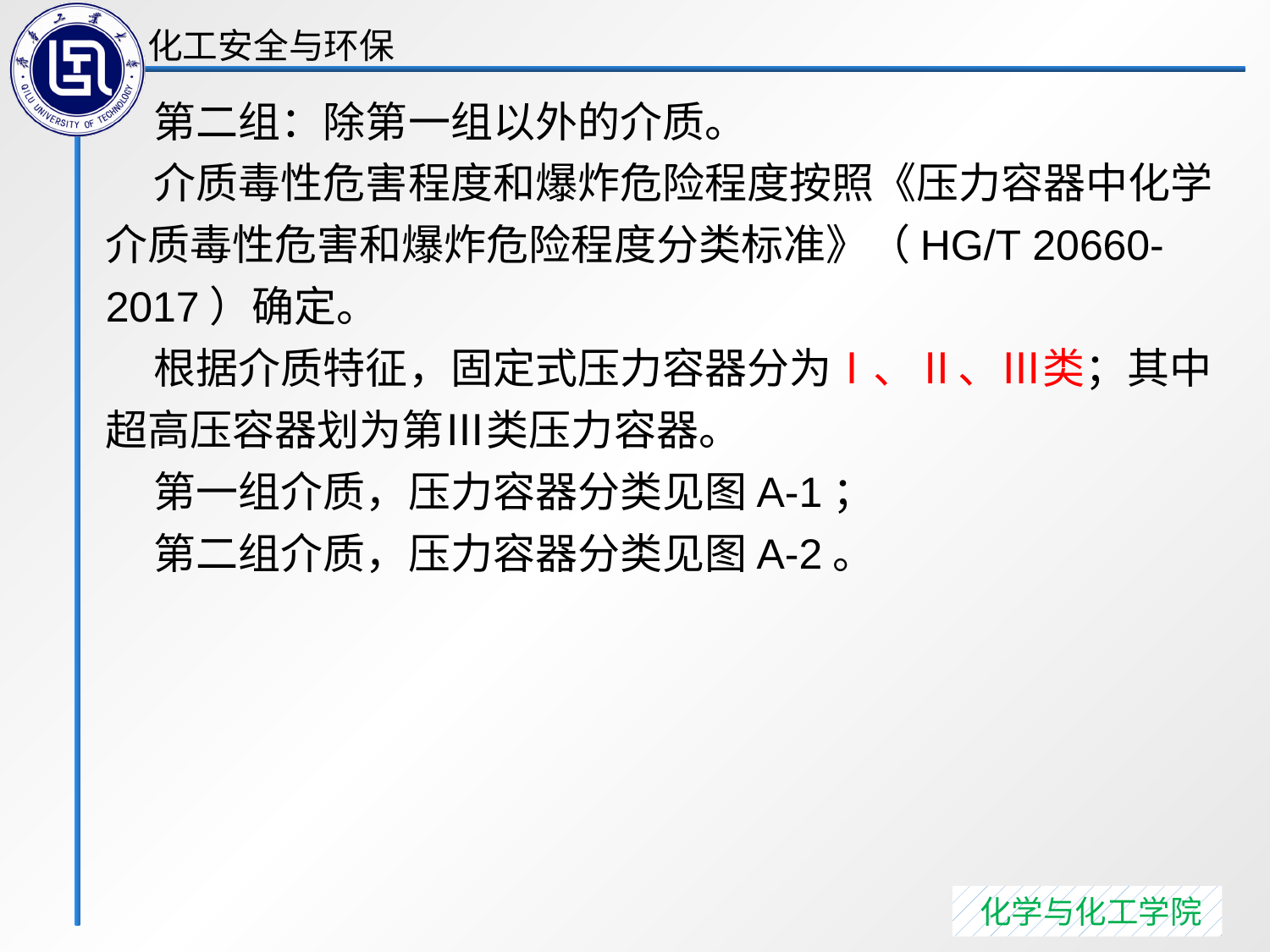

第二组：除第一组以外的介质。
    介质毒性危害程度和爆炸危险程度按照《压力容器中化学介质毒性危害和爆炸危险程度分类标准》（HG/T 20660-2017）确定。
    根据介质特征，固定式压力容器分为Ⅰ、Ⅱ、Ⅲ类；其中超高压容器划为第Ⅲ类压力容器。
    第一组介质，压力容器分类见图A-1；
    第二组介质，压力容器分类见图A-2。